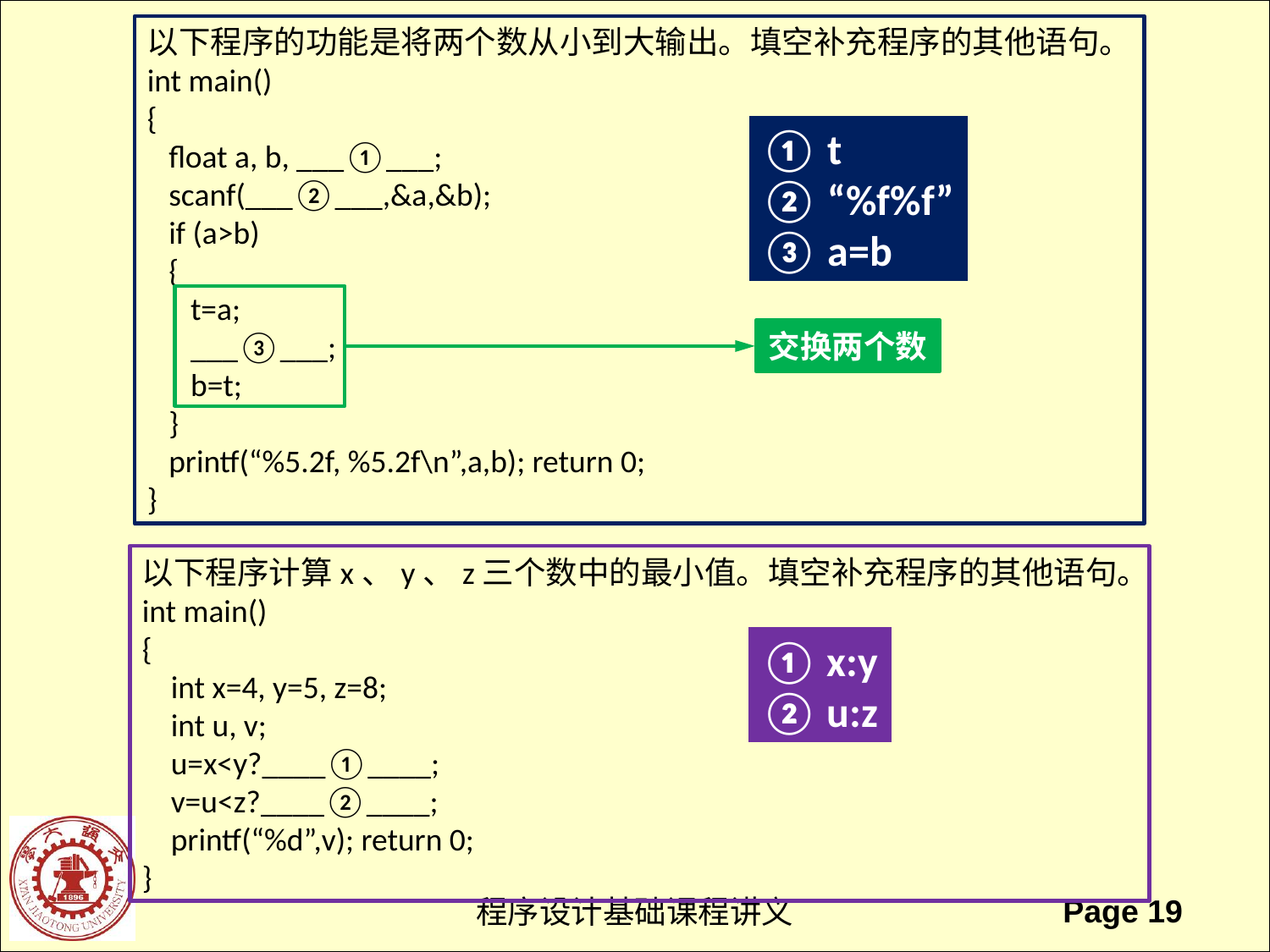

以下程序的功能是将两个数从小到大输出。填空补充程序的其他语句。
int main()
{
   float a, b, ___①___;
   scanf(___②___,&a,&b);
   if (a>b)
   {
      t=a;
      ___③___;
      b=t;
   }
   printf(“%5.2f, %5.2f\n”,a,b); return 0;
}
① t
② “%f%f”
③ a=b

交换两个数
以下程序计算x、y、z三个数中的最小值。填空补充程序的其他语句。
int main()
{
    int x=4, y=5, z=8;
    int u, v;
    u=x<y?____①____;
    v=u<z?____②____;
    printf(“%d”,v); return 0;
}
① x:y
② u:z
19